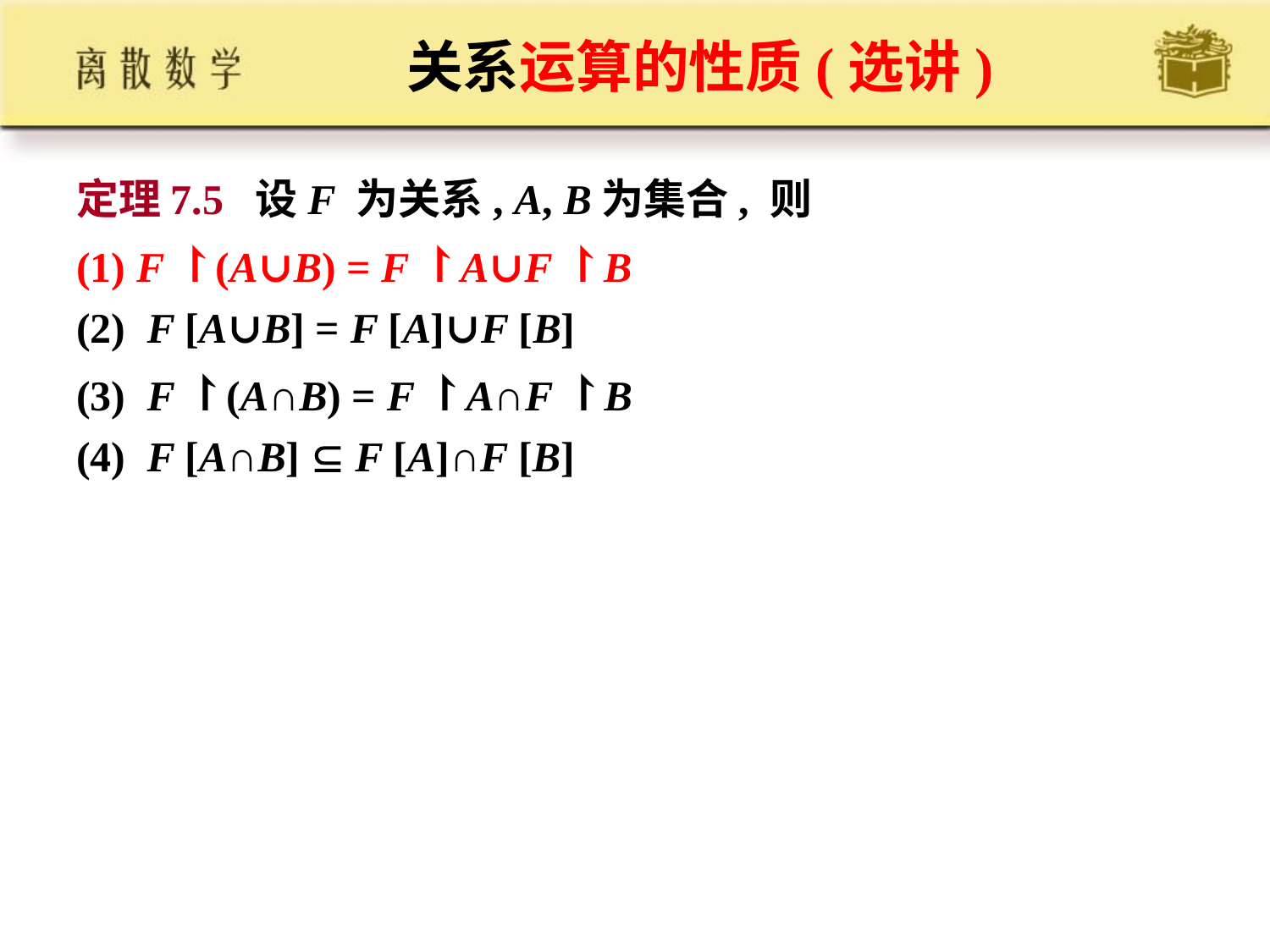

# 关系运算的性质(选讲)
定理7.5  设F 为关系, A, B为集合, 则
(1) F ↾(A∪B) = F ↾A∪F ↾B
(2)  F [A∪B] = F [A]∪F [B]
(3)  F ↾(A∩B) = F ↾A∩F ↾B
(4)  F [A∩B] ⊆ F [A]∩F [B]
26